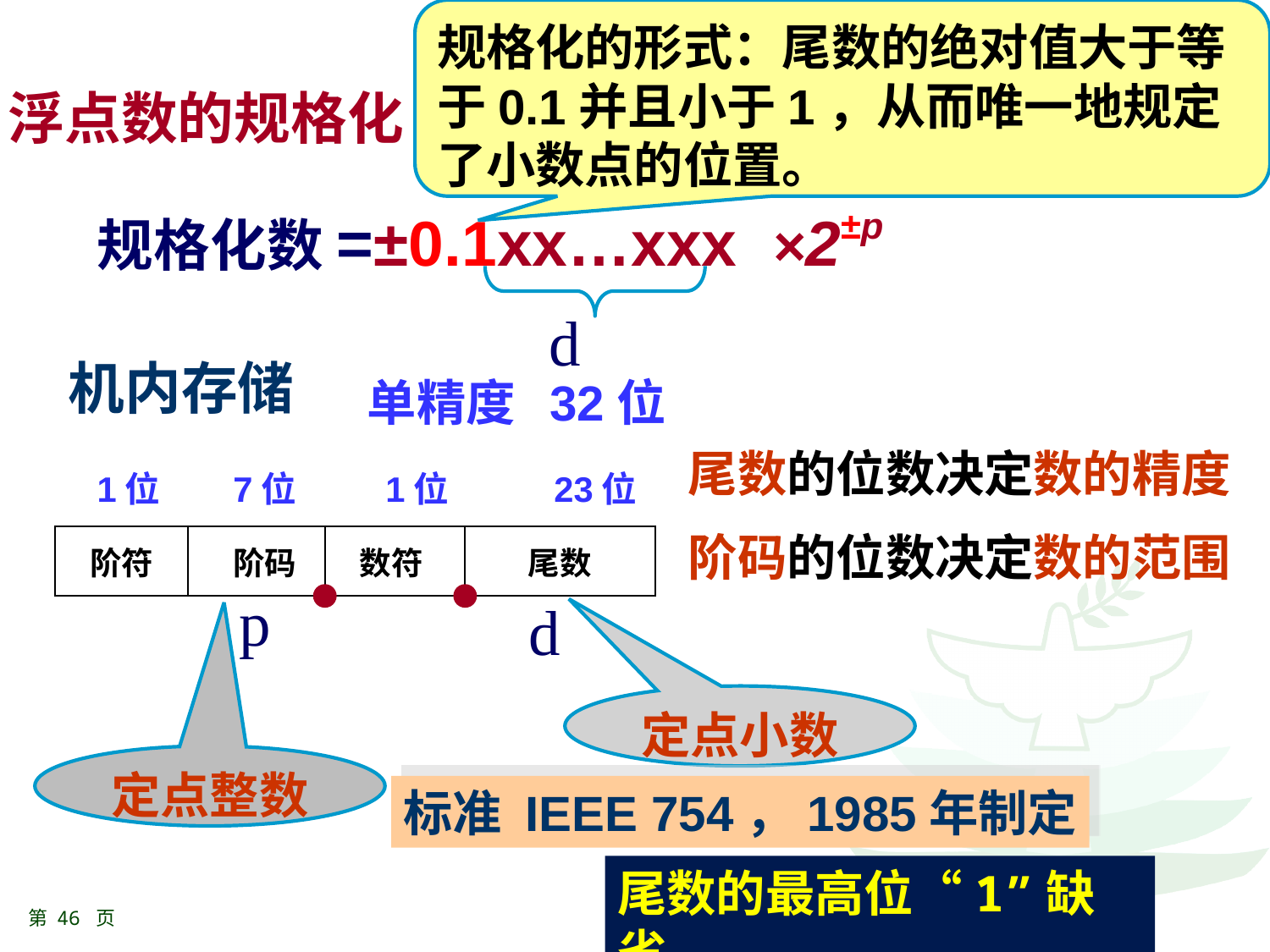

规格化的形式：尾数的绝对值大于等于0.1并且小于1，从而唯一地规定了小数点的位置。
# 4.4.1  数值数据
浮点数的规格化

规格化数=±0.1xx…xxx  ×2±p
d
机内存储
单精度  32位
尾数的位数决定数的精度
阶码的位数决定数的范围
  1位        7位          1位            23位
| 阶符 | 阶码 | 数符 | 尾数 |
| --- | --- | --- | --- |
p

d
定点小数
定点整数
标准 IEEE 754，1985年制定
尾数的最高位“1”缺省